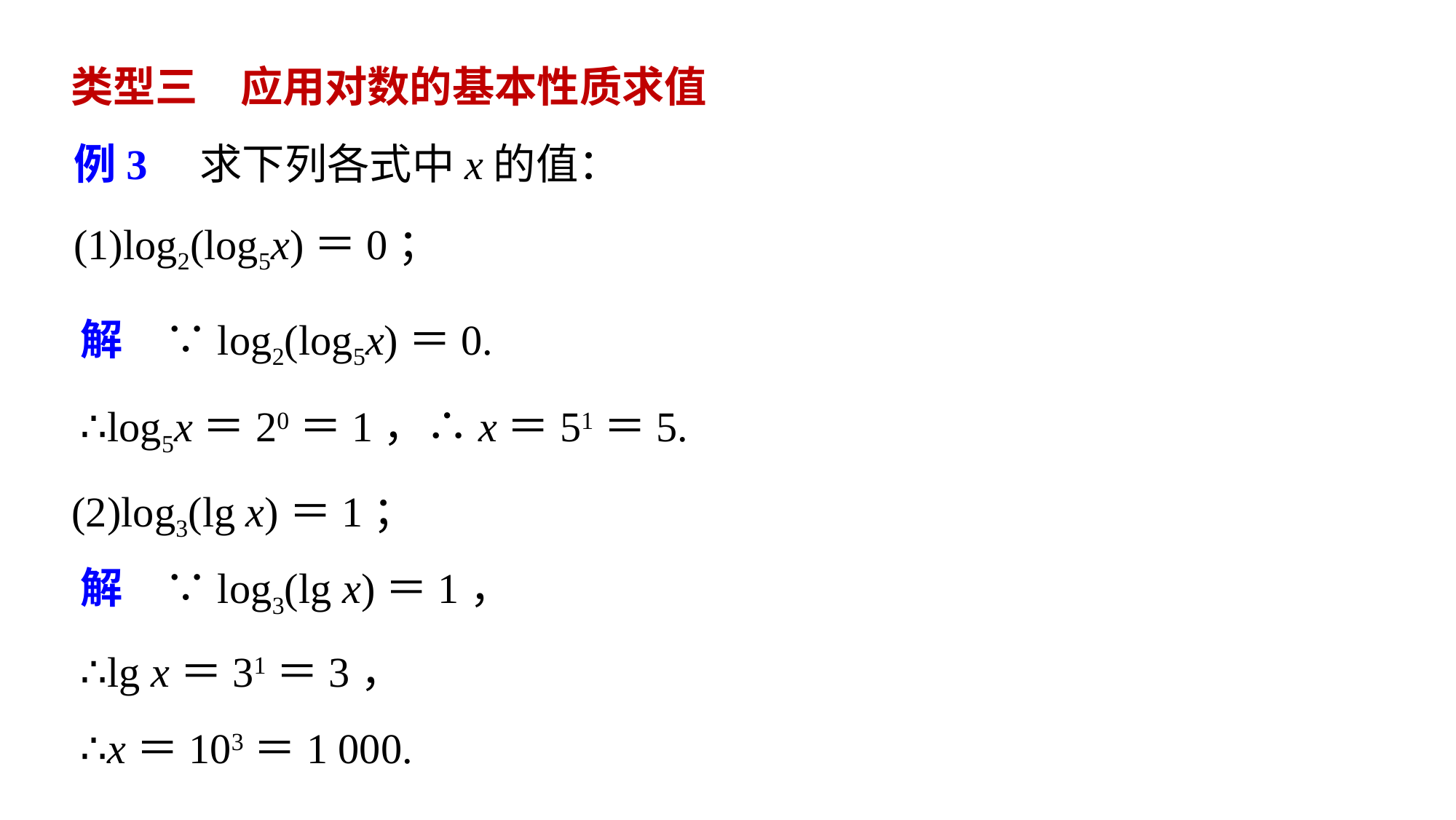

类型三　应用对数的基本性质求值
例3　求下列各式中x的值：
(1)log2(log5x)＝0；
解　∵log2(log5x)＝0.
∴log5x＝20＝1，∴x＝51＝5.
(2)log3(lg x)＝1；
解　∵log3(lg x)＝1，
∴lg x＝31＝3，
∴x＝103＝1 000.